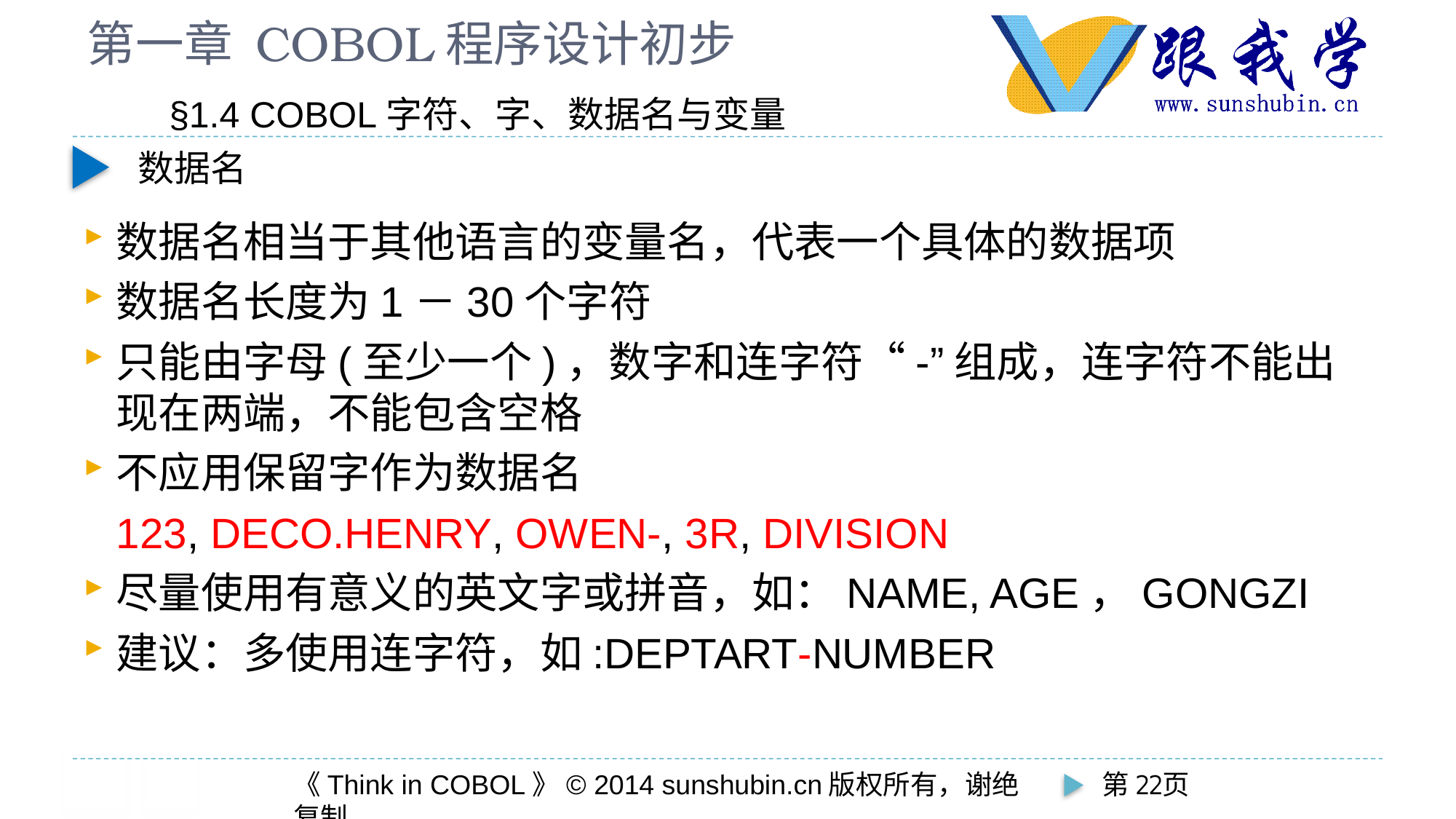

# 第一章 COBOL程序设计初步
§1.4 COBOL字符、字、数据名与变量
数据名
数据名相当于其他语言的变量名，代表一个具体的数据项
数据名长度为1－30个字符
只能由字母(至少一个)，数字和连字符“-”组成，连字符不能出现在两端，不能包含空格
不应用保留字作为数据名
	123, DECO.HENRY, OWEN-, 3R, DIVISION
尽量使用有意义的英文字或拼音，如：NAME, AGE，GONGZI
建议：多使用连字符，如:DEPTART-NUMBER